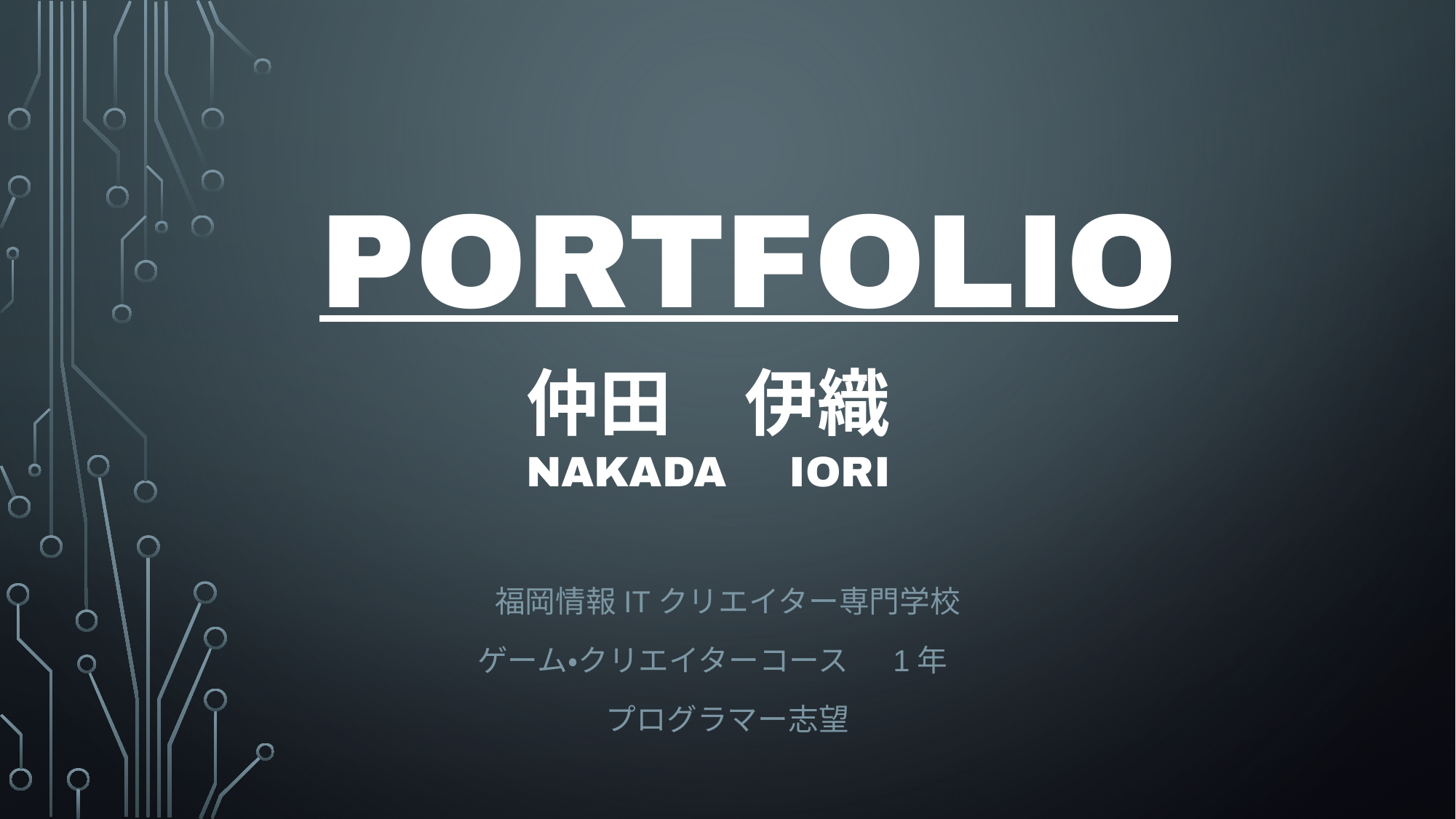

# PORTFOLIO
仲田　伊織
NAKADA　IORI
福岡情報itクリエイター専門学校
ゲーム・クリエイターコース　 1年
プログラマー志望